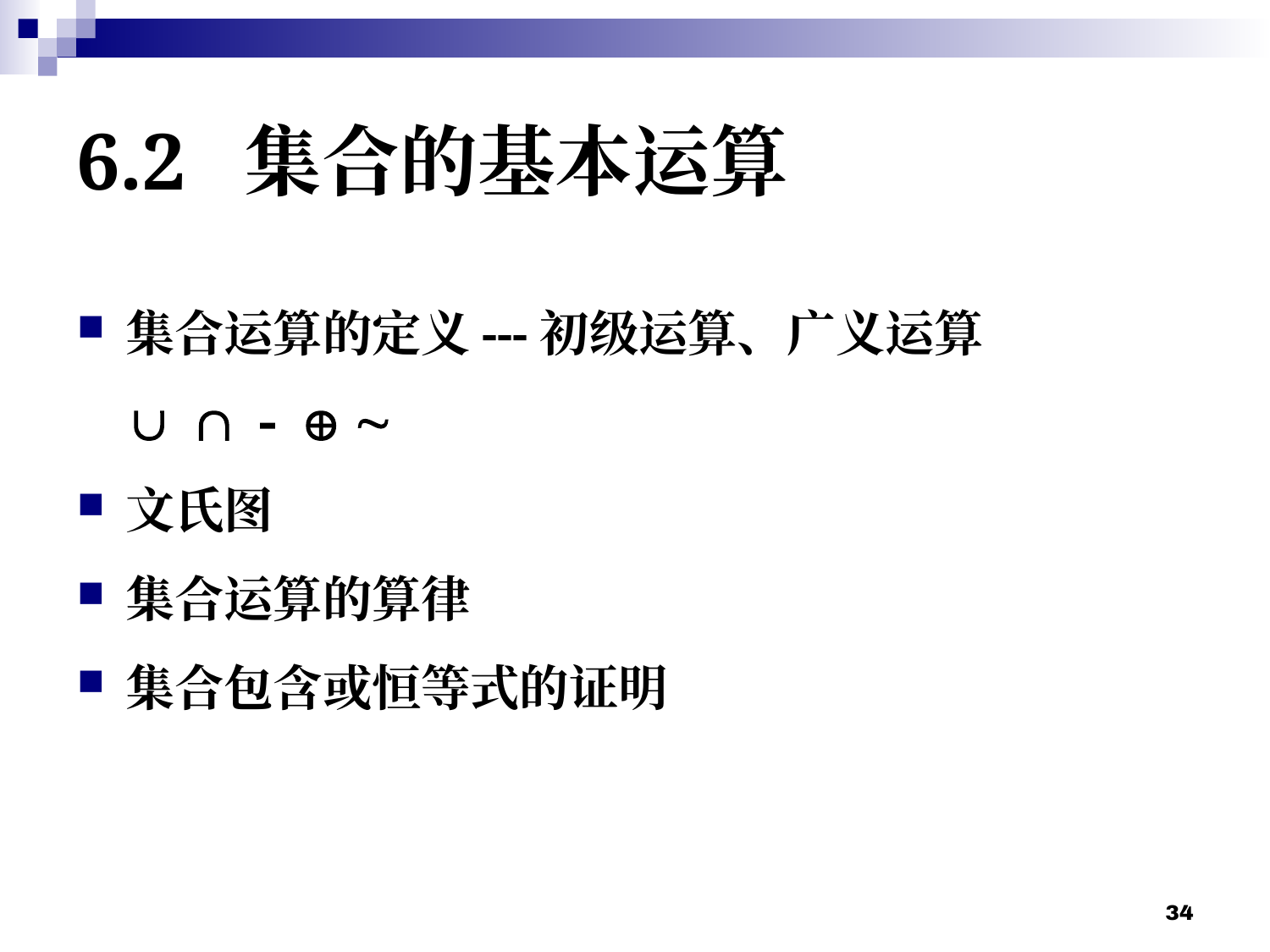

# 6.2  集合的基本运算
集合运算的定义---初级运算、广义运算
    ∪  ∩  −  ⊕ ∼
文氏图
集合运算的算律
集合包含或恒等式的证明
34